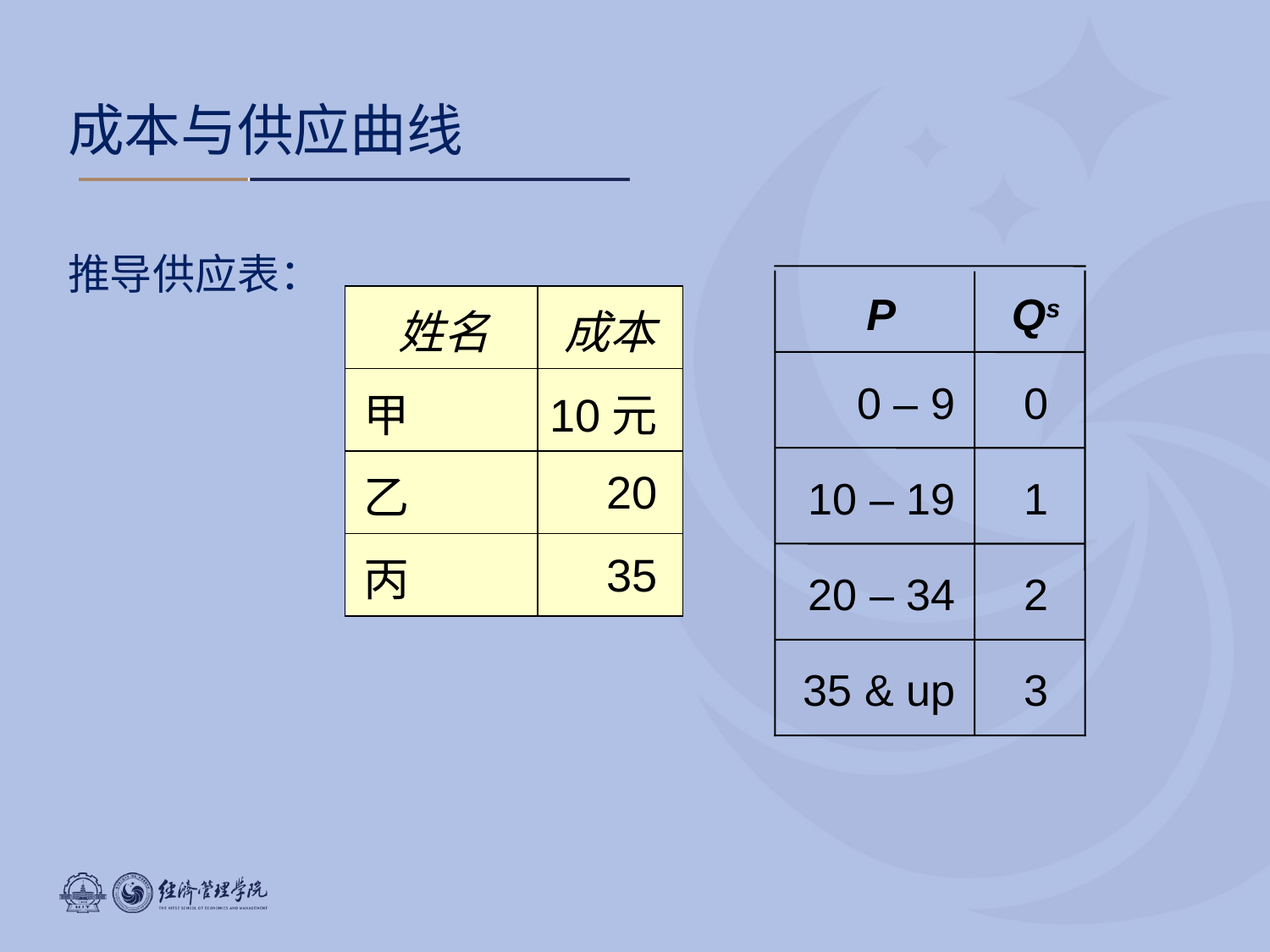

# 成本与供应曲线
推导供应表：

P

Qs

| 姓名 | 成本 |
| --- | --- |
| 甲 | 10元 |
| 乙 | 20 |
| 丙 | 35 |
0 – 9

0
10 – 19

1
20 – 34

2
35 & up

3